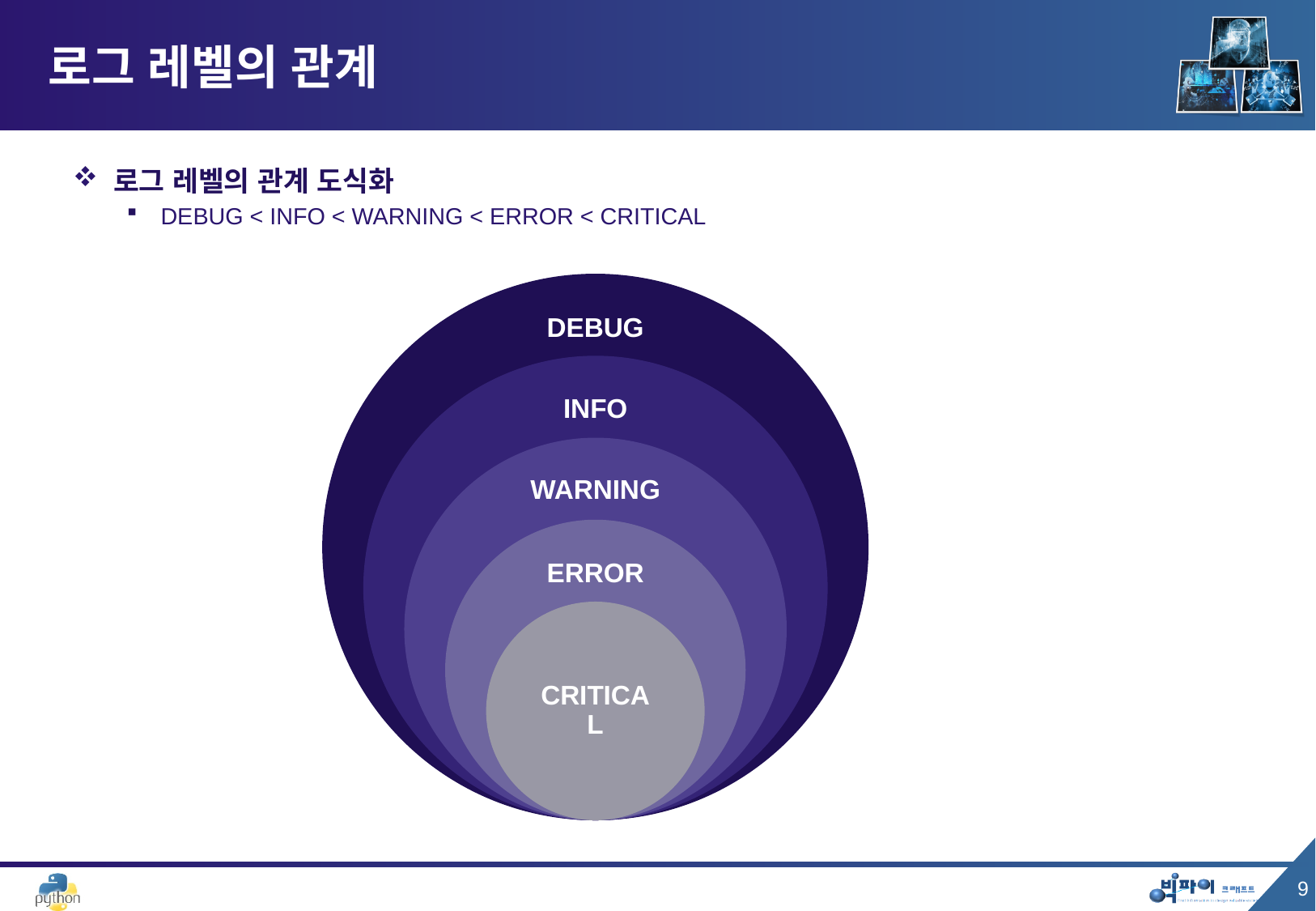

# 로그 레벨의 관계
로그 레벨의 관계 도식화
DEBUG < INFO < WARNING < ERROR < CRITICAL
DEBUG
INFO
WARNING
ERROR
CRITICAL